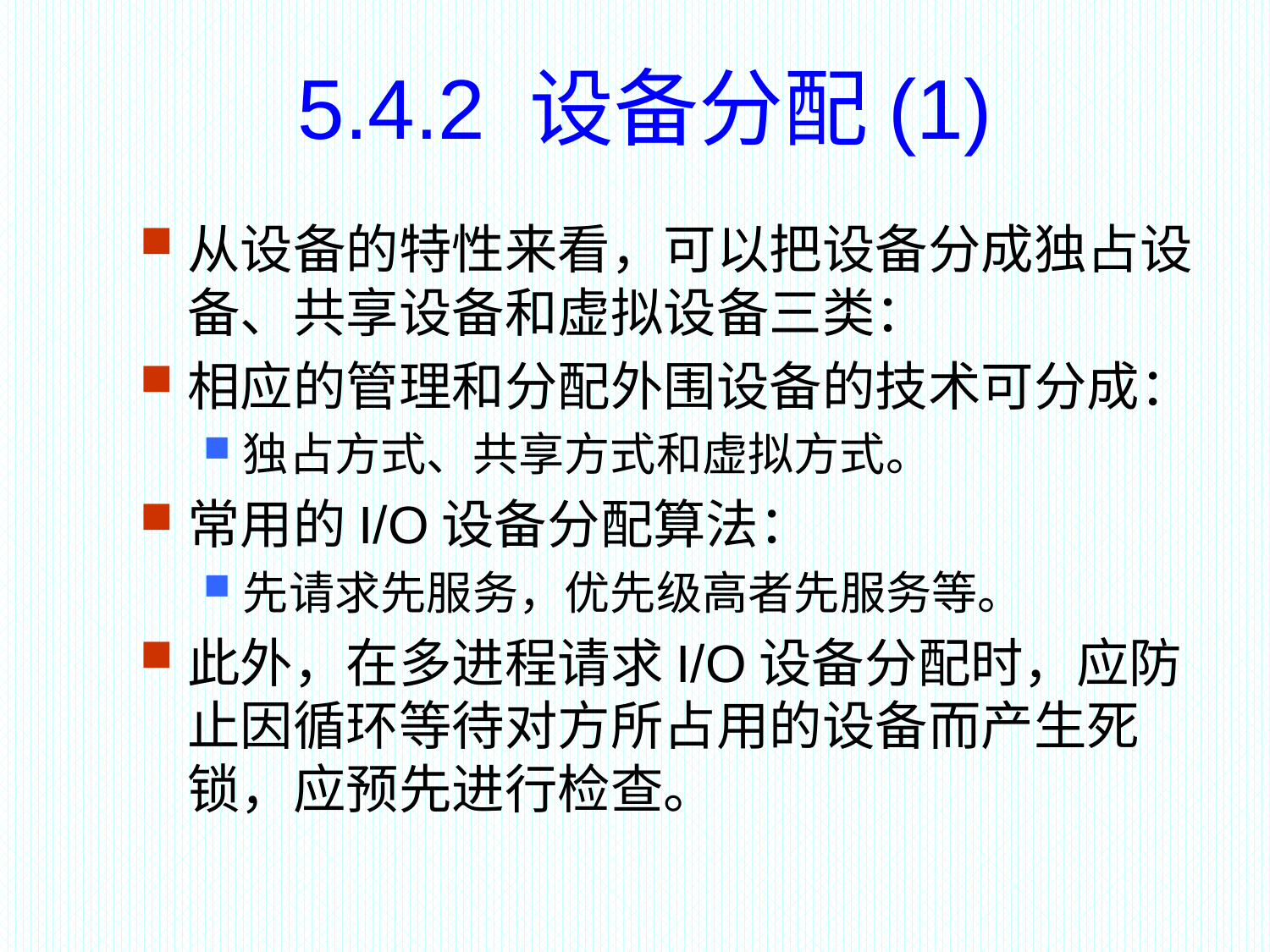

5.4.2 设备分配(1)
从设备的特性来看，可以把设备分成独占设备、共享设备和虚拟设备三类：
相应的管理和分配外围设备的技术可分成：
独占方式、共享方式和虚拟方式。
常用的I/O设备分配算法：
先请求先服务，优先级高者先服务等。
此外，在多进程请求I/O设备分配时，应防止因循环等待对方所占用的设备而产生死锁，应预先进行检查。